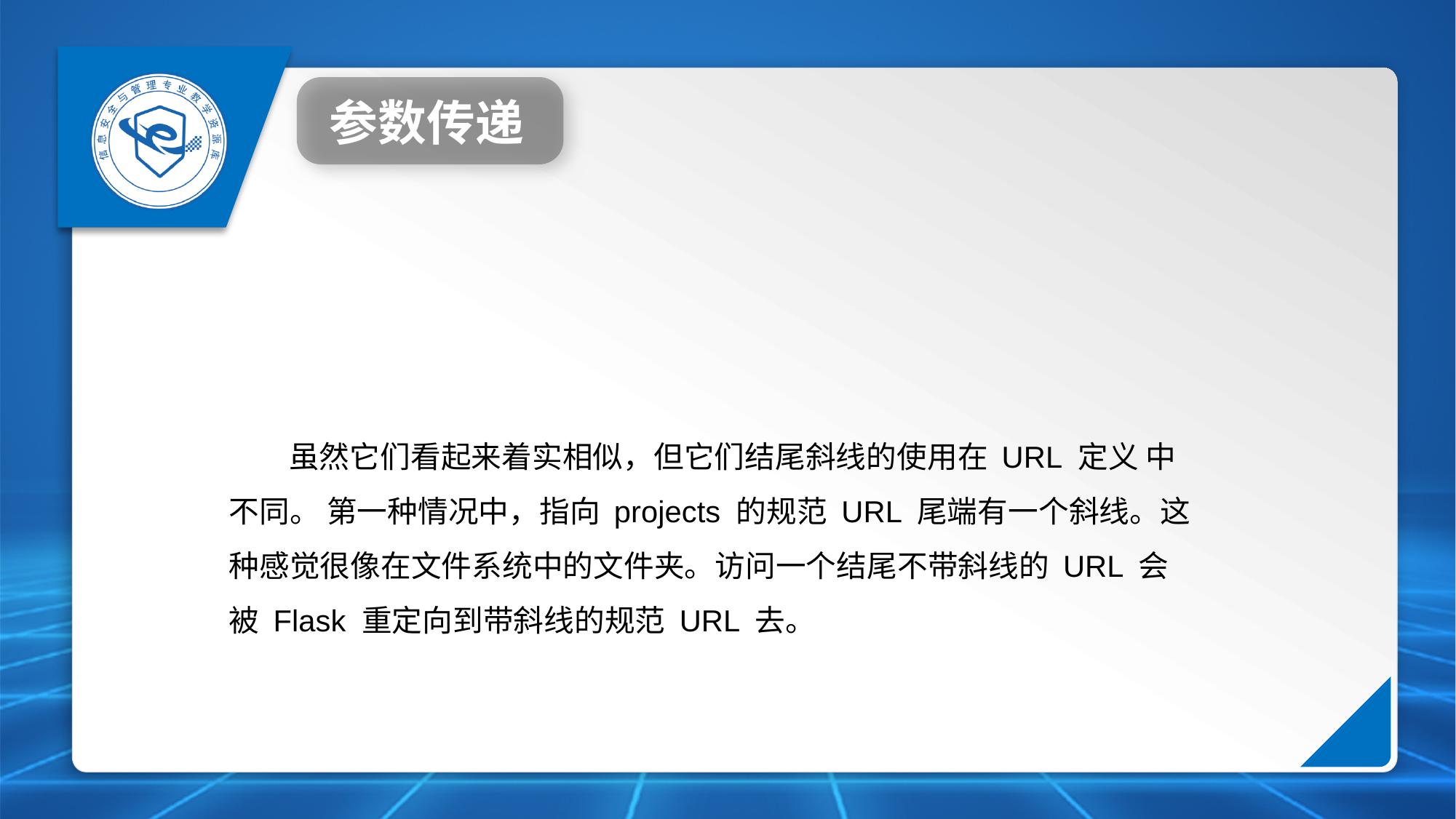

参数传递
虽然它们看起来着实相似，但它们结尾斜线的使用在 URL 定义 中不同。 第一种情况中，指向 projects 的规范 URL 尾端有一个斜线。这种感觉很像在文件系统中的文件夹。访问一个结尾不带斜线的 URL 会被 Flask 重定向到带斜线的规范 URL 去。